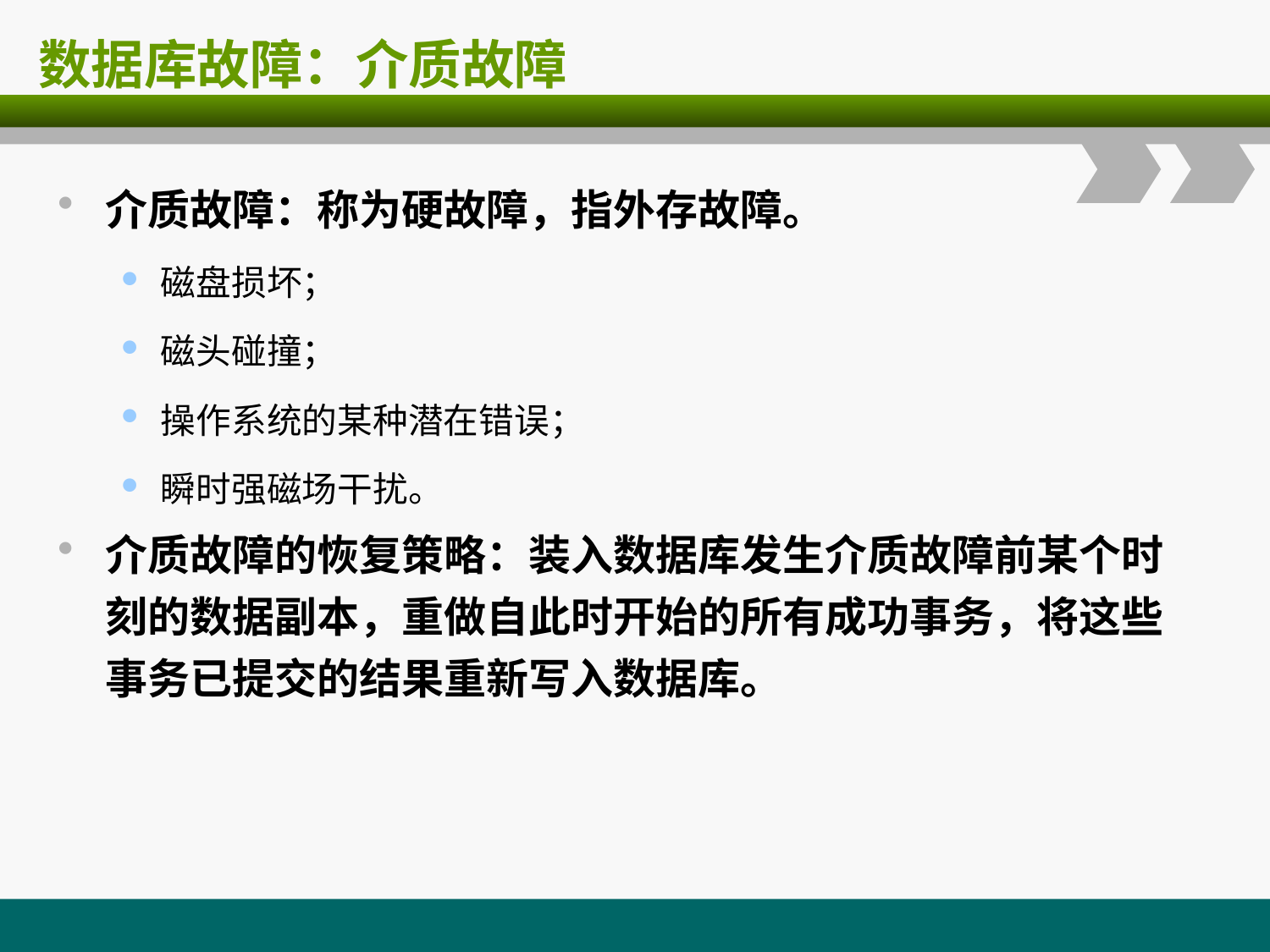

# 数据库故障：介质故障
介质故障：称为硬故障，指外存故障。
磁盘损坏；
磁头碰撞；
操作系统的某种潜在错误；
瞬时强磁场干扰。
介质故障的恢复策略：装入数据库发生介质故障前某个时刻的数据副本，重做自此时开始的所有成功事务，将这些事务已提交的结果重新写入数据库。